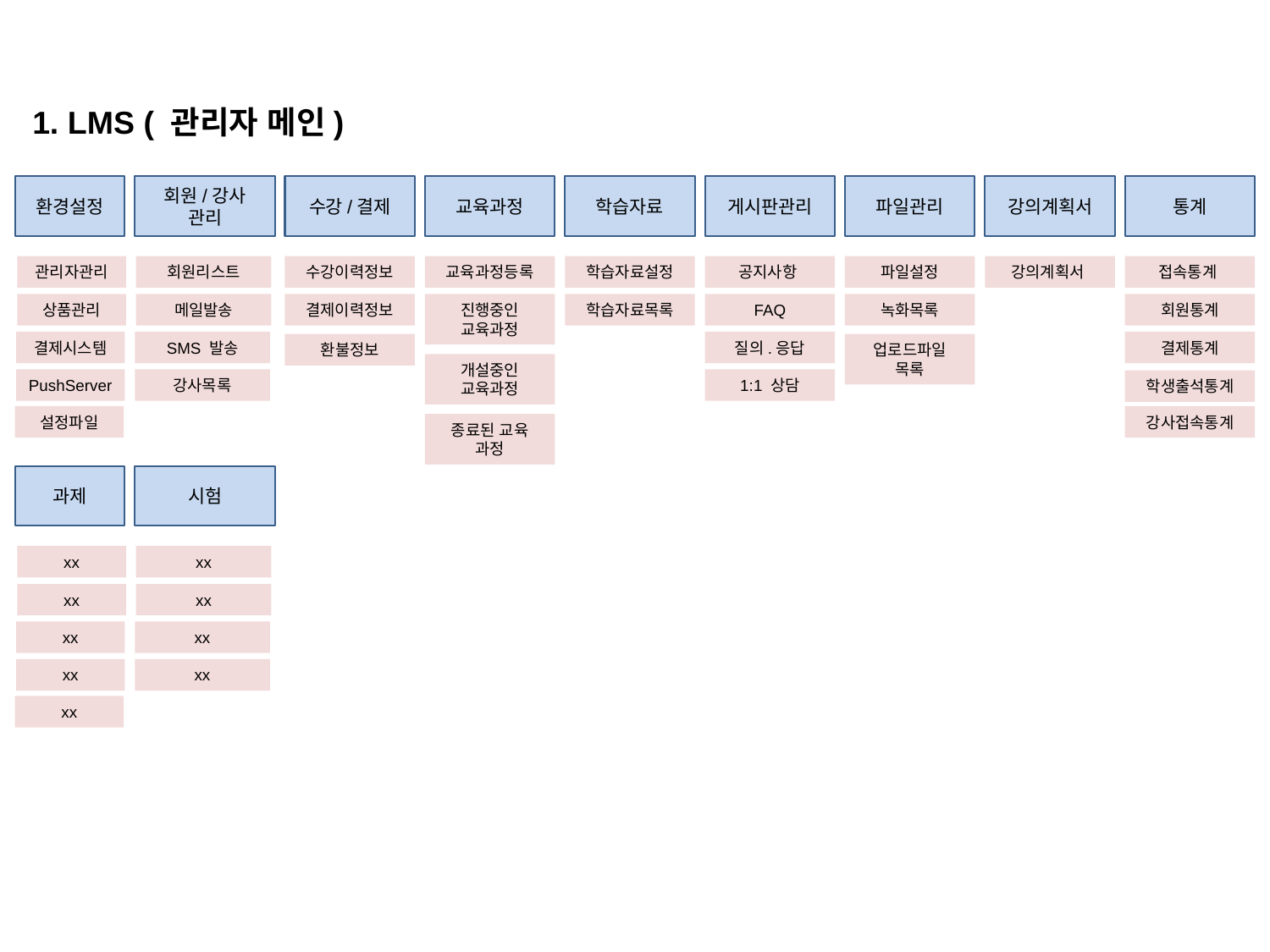

1. LMS ( 관리자 메인)
환경설정
회원/강사
관리
수강/결제
교육과정
학습자료
게시판관리
파일관리
강의계획서
통계
관리자관리
회원리스트
수강이력정보
교육과정등록
학습자료설정
공지사항
파일설정
강의계획서
접속통계
상품관리
메일발송
결제이력정보
진행중인 교육과정
학습자료목록
FAQ
녹화목록
회원통계
결제시스템
SMS 발송
질의.응답
결제통계
환불정보
업로드파일
목록
개설중인 교육과정
PushServer
강사목록
1:1 상담
학생출석통계
설정파일
강사접속통계
종료된 교육
과정
과제
시험
xx
xx
xx
xx
xx
xx
xx
xx
xx